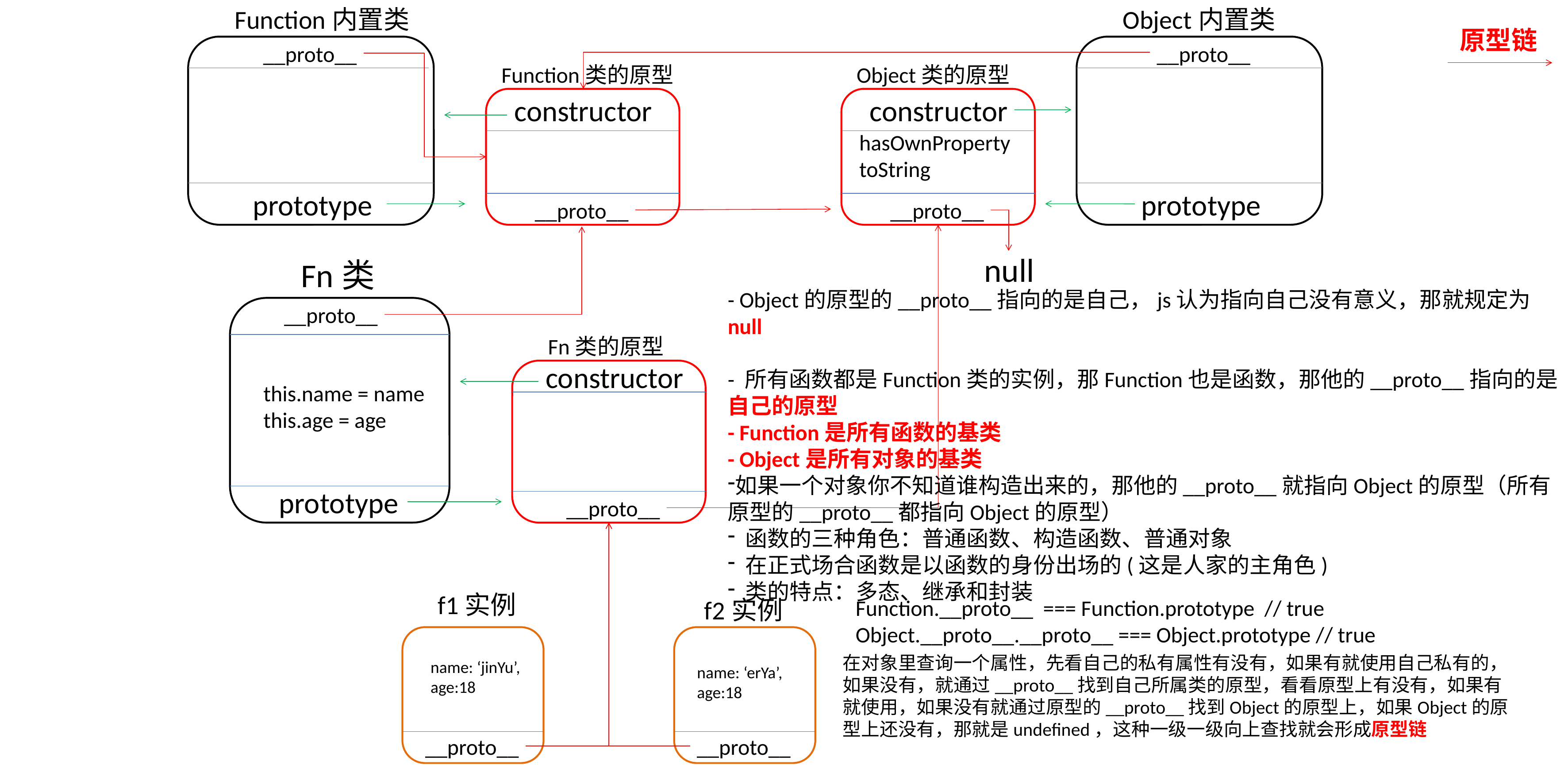

Function内置类
Object内置类
原型链

__proto__

__proto__
Function类的原型
Object类的原型

constructor

constructor
hasOwnProperty
toString
prototype
prototype
__proto__
__proto__
null
Fn类
- Object的原型的__proto__指向的是自己，js认为指向自己没有意义，那就规定为null

- 所有函数都是Function类的实例，那Function也是函数，那他的__proto__指向的是自己的原型
- Function是所有函数的基类
- Object是所有对象的基类
如果一个对象你不知道谁构造出来的，那他的__proto__就指向Object的原型（所有原型的__proto__都指向Object的原型）
 函数的三种角色：普通函数、构造函数、普通对象
 在正式场合函数是以函数的身份出场的(这是人家的主角色)
 类的特点：多态、继承和封装

__proto__
Fn类的原型
constructor

this.name = name
this.age = age
prototype
__proto__
f1实例
f2实例
Function.__proto__  === Function.prototype  // true
Object.__proto__.__proto__ === Object.prototype // true

在对象里查询一个属性，先看自己的私有属性有没有，如果有就使用自己私有的，如果没有，就通过__proto__找到自己所属类的原型，看看原型上有没有，如果有就使用，如果没有就通过原型的__proto__找到Object的原型上，如果Object的原型上还没有，那就是undefined，这种一级一级向上查找就会形成原型链
name: ‘jinYu’,
age:18
name: ‘erYa’,
age:18
__proto__
__proto__